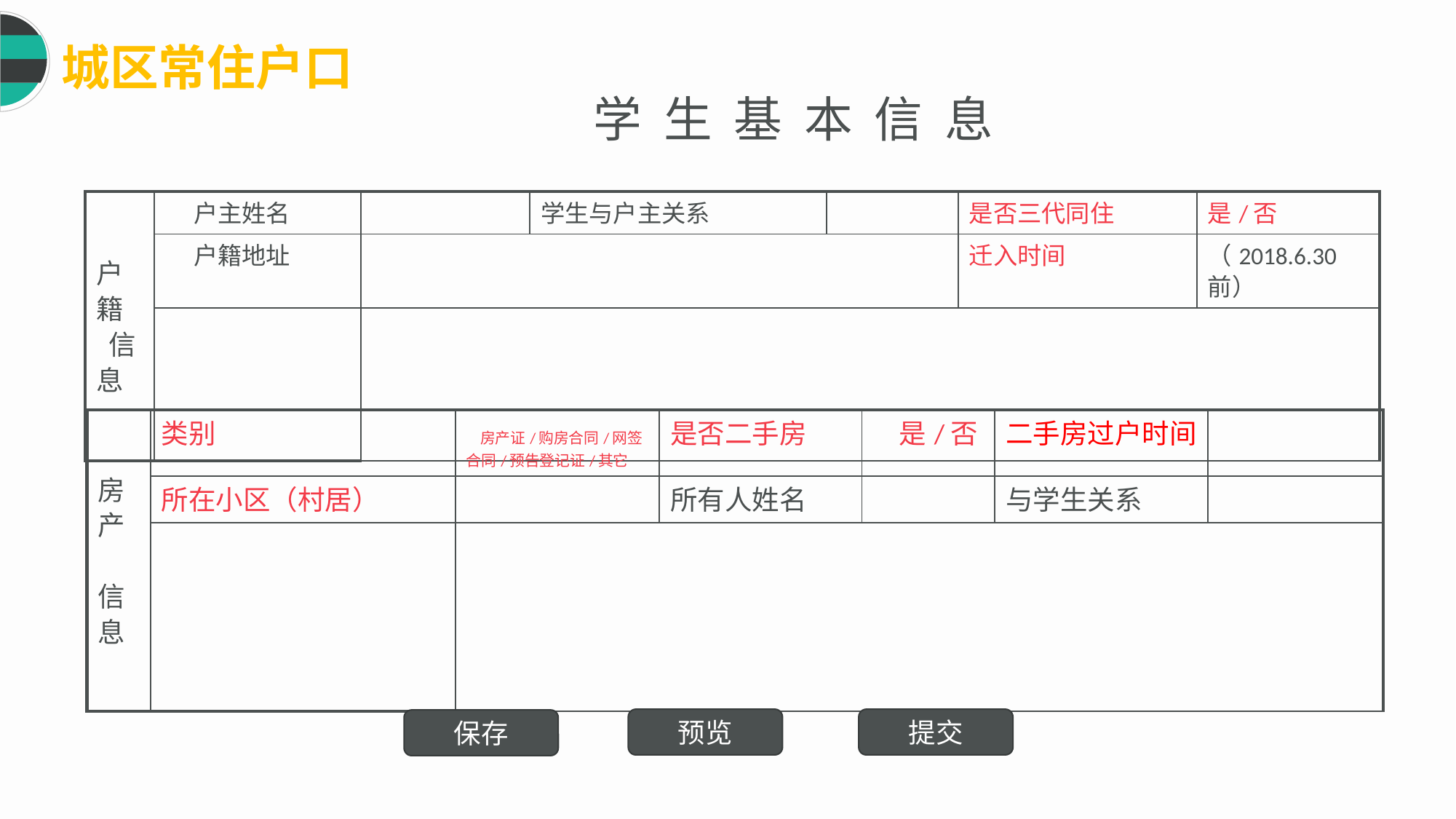

城区常住户口
                                      学  生  基  本  信  息
| 户籍 信息 | 户主姓名 |  | 学生与户主关系 |  | 是否三代同住 | 是/否 |
| --- | --- | --- | --- | --- | --- | --- |
|  | 户籍地址 |  |  |  | 迁入时间 | （2018.6.30前） |
|  |  |  |  |  |  |  |
| 房产 信息 | 类别 | 房产证/购房合同/网签合同/预告登记证/其它 | 是否二手房 | 是/否 | 二手房过户时间 |  |
| --- | --- | --- | --- | --- | --- | --- |
|  | 所在小区（村居） |  | 所有人姓名 |  | 与学生关系 |  |
|  |  |  |  |  |  |  |
预览
提交
保存